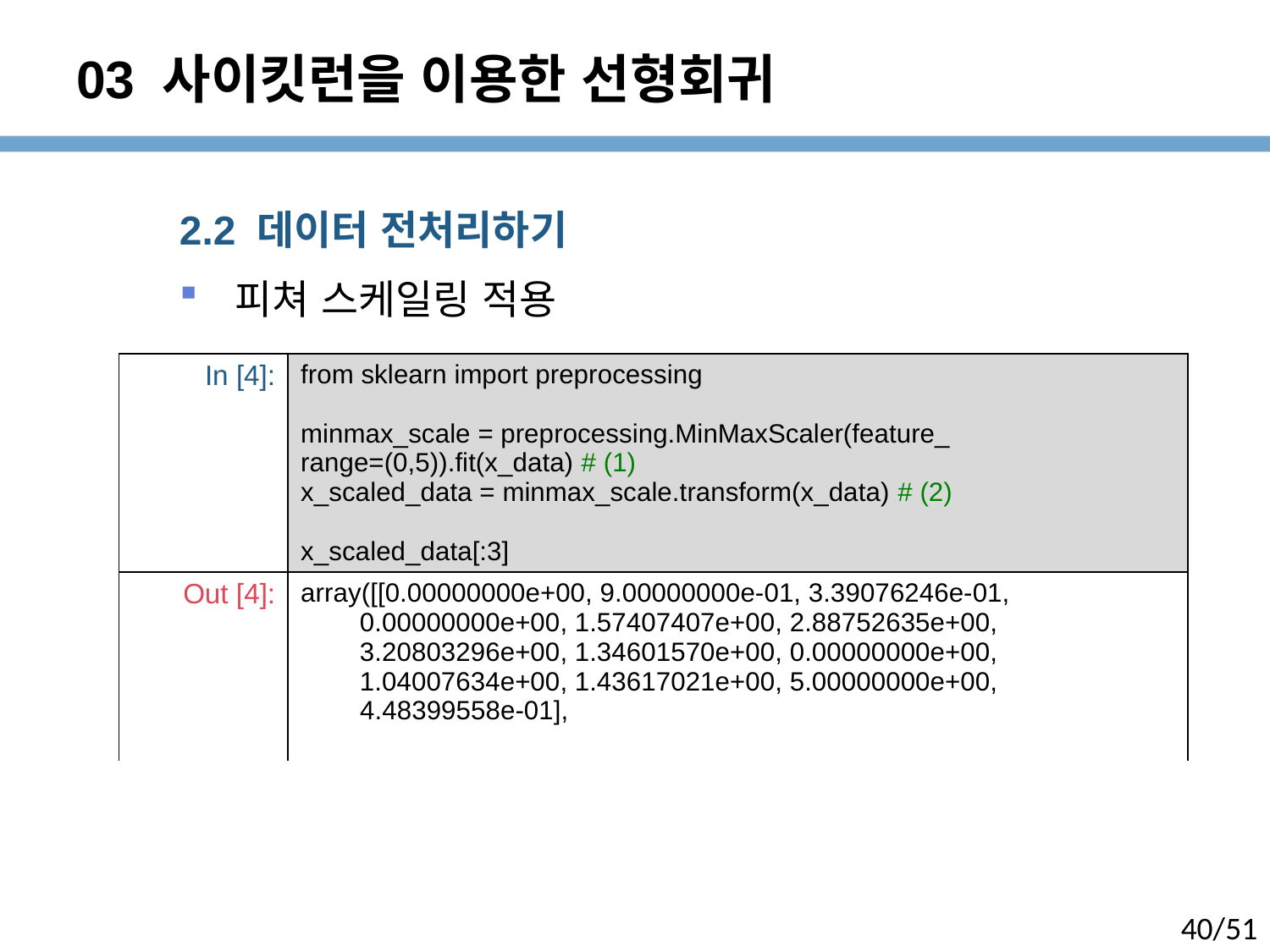

# 03 사이킷런을 이용한 선형회귀
2.2 데이터 전처리하기
피쳐 스케일링 적용
| In [4]: | from sklearn import preprocessing minmax\_scale = preprocessing.MinMaxScaler(feature\_ range=(0,5)).fit(x\_data) # (1) x\_scaled\_data = minmax\_scale.transform(x\_data) # (2) x\_scaled\_data[:3] |
| --- | --- |
| Out [4]: | array([[0.00000000e+00, 9.00000000e-01, 3.39076246e-01, 0.00000000e+00, 1.57407407e+00, 2.88752635e+00, 3.20803296e+00, 1.34601570e+00, 0.00000000e+00, 1.04007634e+00, 1.43617021e+00, 5.00000000e+00, 4.48399558e-01], |
40/51